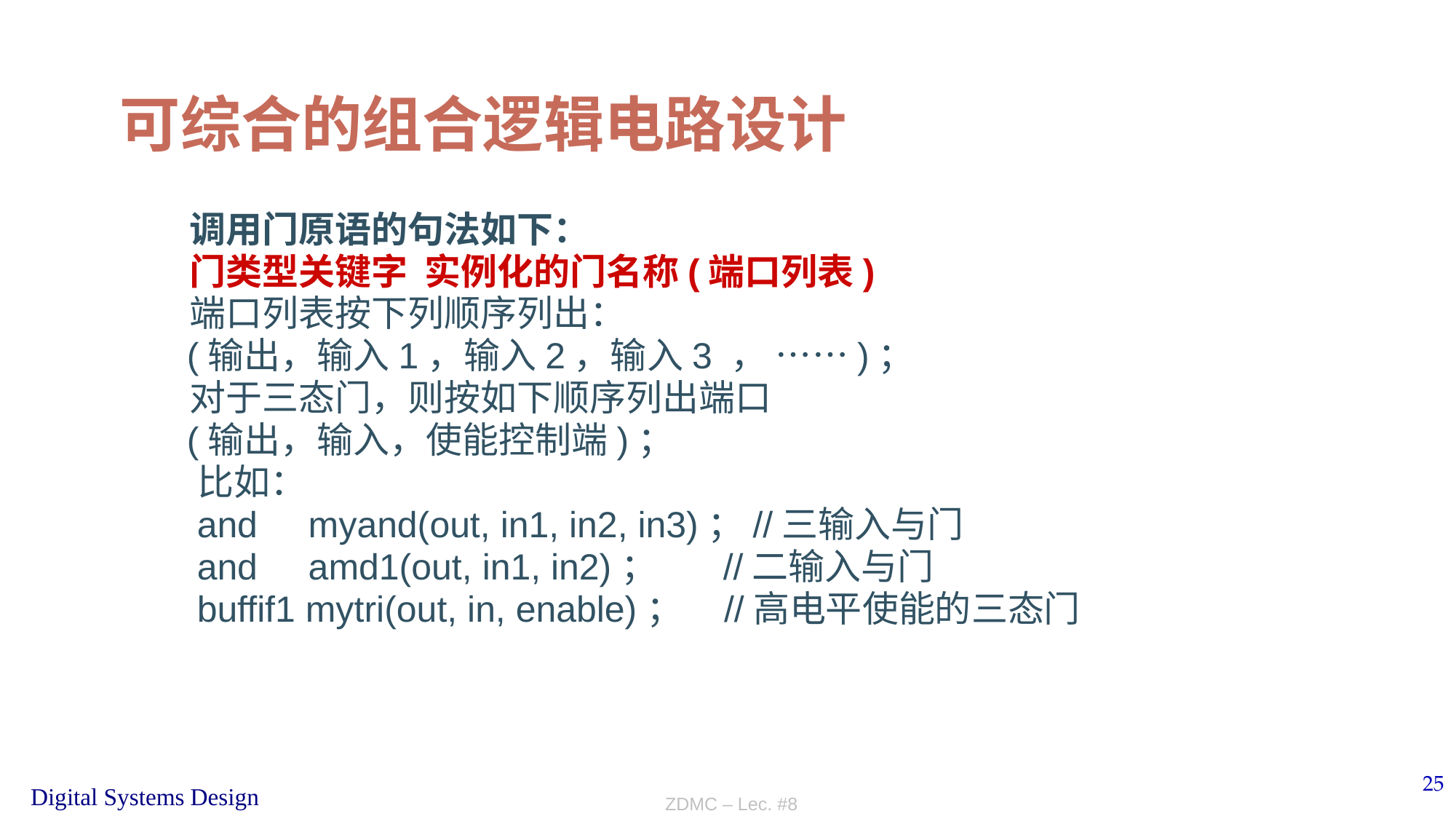

# 可综合的组合逻辑电路设计
   调用门原语的句法如下：
   门类型关键字  实例化的门名称(端口列表)
   端口列表按下列顺序列出：
   (输出，输入1，输入2，输入3 ， ……)；
   对于三态门，则按如下顺序列出端口
   (输出，输入，使能控制端)；
    比如：
    and     myand(out, in1, in2, in3)；//三输入与门
    and     amd1(out, in1, in2)；       //二输入与门
    buffif1 mytri(out, in, enable)；    //高电平使能的三态门

ZDMC – Lec. #8
25